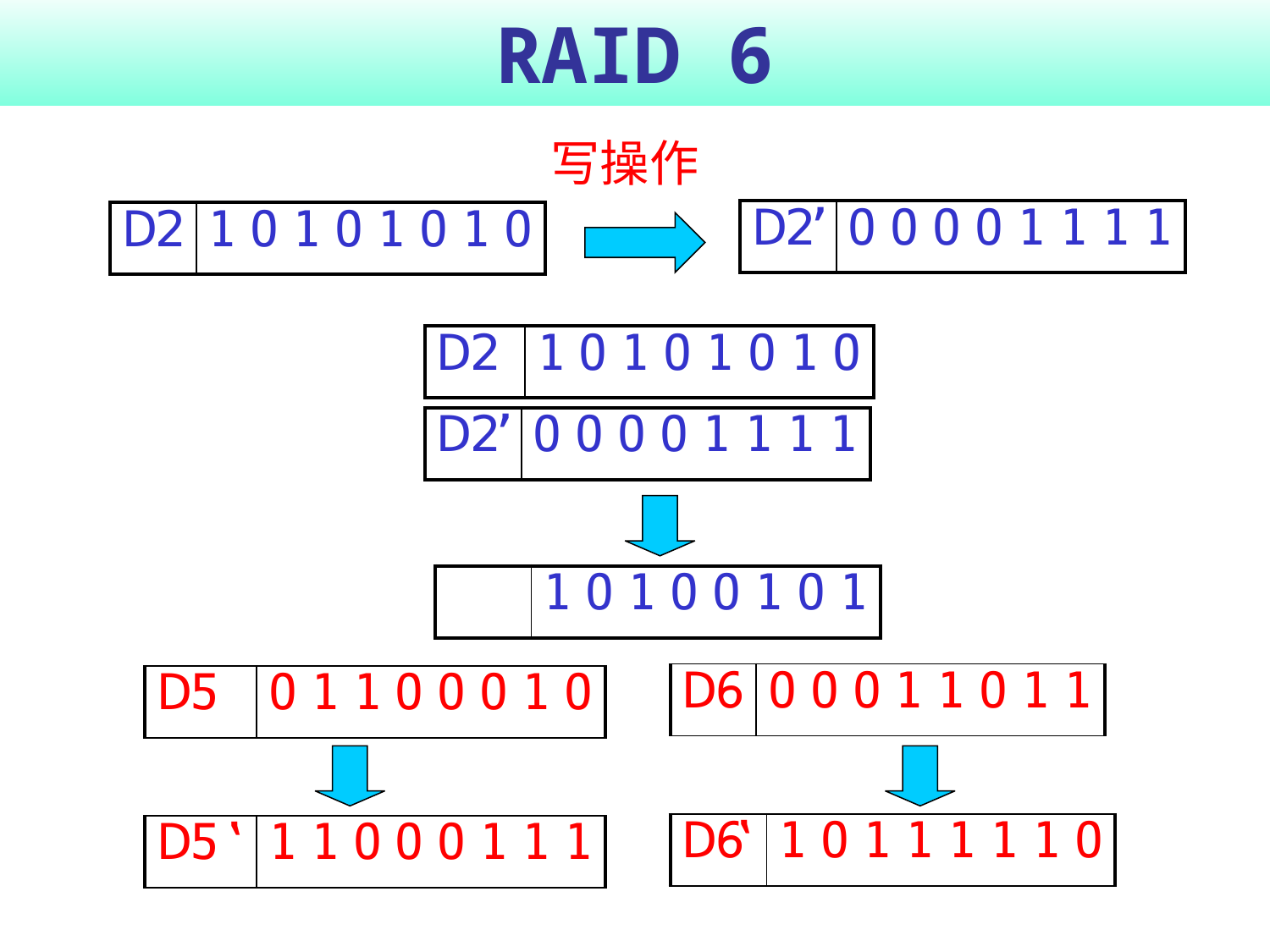

# RAID 6
写操作
| D2’ | 0 0 0 0 1 1 1 1 |
| --- | --- |
| D2 | 1 0 1 0 1 0 1 0 |
| --- | --- |

| D2 | 1 0 1 0 1 0 1 0 |
| --- | --- |
| D2’ | 0 0 0 0 1 1 1 1 |
| --- | --- |

|  | 1 0 1 0 0 1 0 1 |
| --- | --- |
| D6 | 0 0 0 1 1 0 1 1 |
| --- | --- |
| D5 | 0 1 1 0 0 0 1 0 |
| --- | --- |

| D6‘ | 1 0 1 1 1 1 1 0 |
| --- | --- |
| D5 ‘ | 1 1 0 0 0 1 1 1 |
| --- | --- |